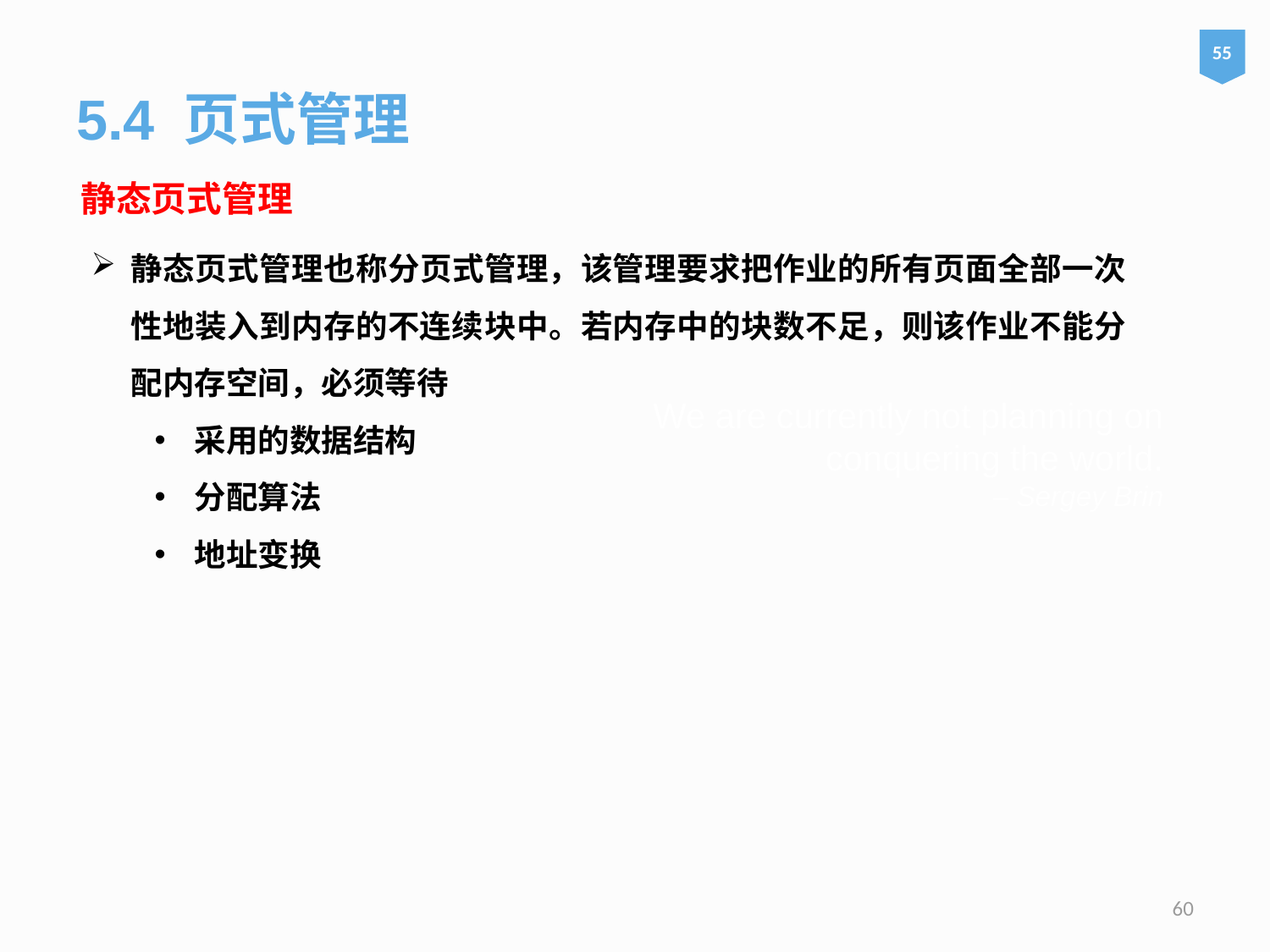

55
5.4 页式管理
静态页式管理

静态页式管理也称分页式管理，该管理要求把作业的所有页面全部一次性地装入到内存的不连续块中。若内存中的块数不足，则该作业不能分配内存空间，必须等待
采用的数据结构
分配算法
地址变换
# We are currently not planning on conquering the world. – Sergey Brin

60